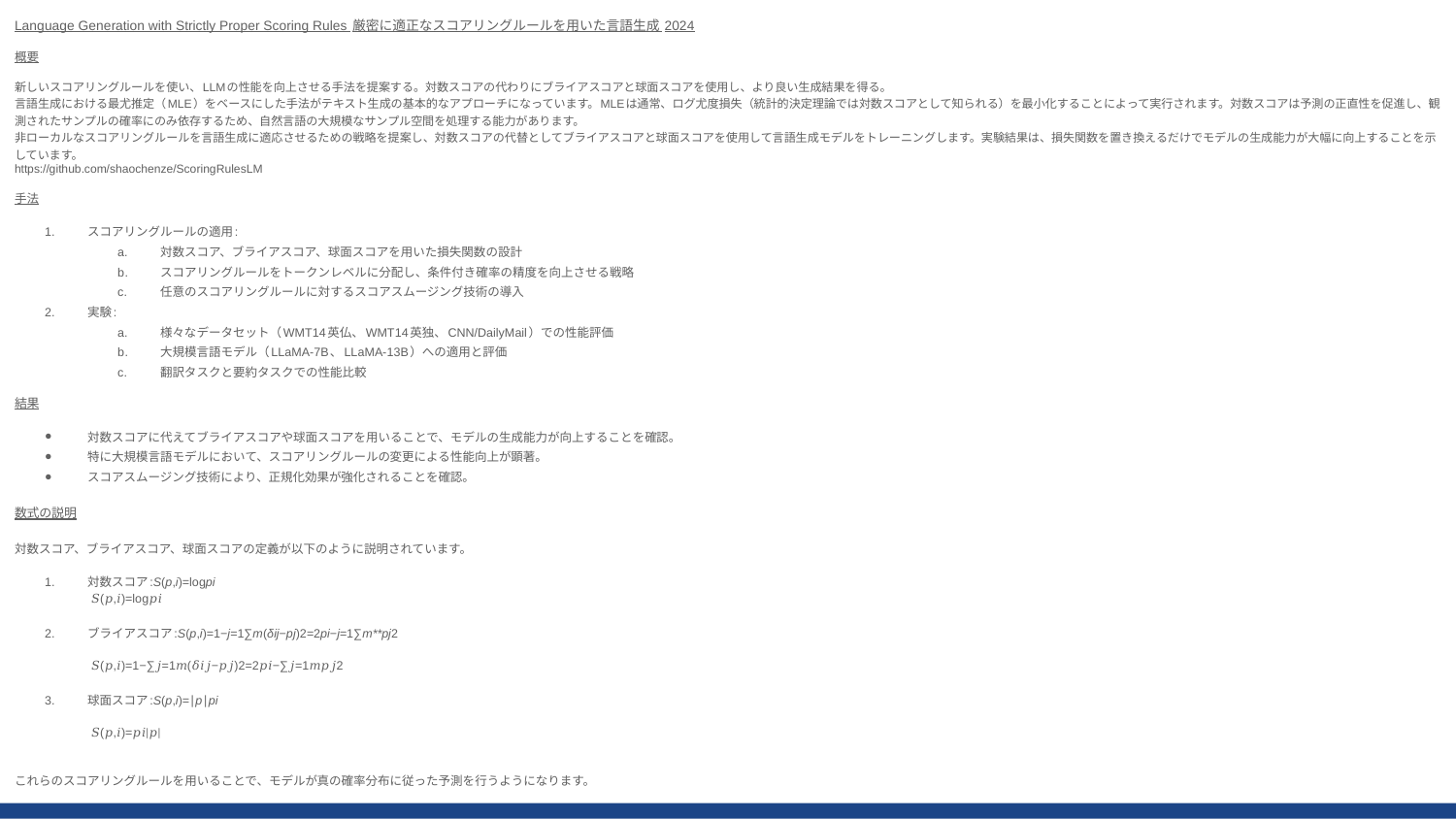

Language Generation with Strictly Proper Scoring Rules 厳密に適正なスコアリングルールを用いた言語生成 2024
概要
新しいスコアリングルールを使い、LLMの性能を向上させる手法を提案する。対数スコアの代わりにブライアスコアと球面スコアを使用し、より良い生成結果を得る。
言語生成における最尤推定（MLE）をベースにした手法がテキスト生成の基本的なアプローチになっています。MLEは通常、ログ尤度損失（統計的決定理論では対数スコアとして知られる）を最小化することによって実行されます。対数スコアは予測の正直性を促進し、観測されたサンプルの確率にのみ依存するため、自然言語の大規模なサンプル空間を処理する能力があります。
非ローカルなスコアリングルールを言語生成に適応させるための戦略を提案し、対数スコアの代替としてブライアスコアと球面スコアを使用して言語生成モデルをトレーニングします。実験結果は、損失関数を置き換えるだけでモデルの生成能力が大幅に向上することを示しています。
https://github.com/shaochenze/ScoringRulesLM
手法
スコアリングルールの適用:
対数スコア、ブライアスコア、球面スコアを用いた損失関数の設計
スコアリングルールをトークンレベルに分配し、条件付き確率の精度を向上させる戦略
任意のスコアリングルールに対するスコアスムージング技術の導入
実験:
様々なデータセット（WMT14英仏、WMT14英独、CNN/DailyMail）での性能評価
大規模言語モデル（LLaMA-7B、LLaMA-13B）への適用と評価
翻訳タスクと要約タスクでの性能比較
結果
対数スコアに代えてブライアスコアや球面スコアを用いることで、モデルの生成能力が向上することを確認。
特に大規模言語モデルにおいて、スコアリングルールの変更による性能向上が顕著。
スコアスムージング技術により、正規化効果が強化されることを確認。
数式の説明
対数スコア、ブライアスコア、球面スコアの定義が以下のように説明されています。
対数スコア:S(p,i)=logpi
 𝑆(𝑝,𝑖)=log⁡𝑝𝑖
ブライアスコア:S(p,i)=1−j=1∑m(δij−pj)2=2pi−j=1∑m**pj2
 𝑆(𝑝,𝑖)=1−∑𝑗=1𝑚(𝛿𝑖𝑗−𝑝𝑗)2=2𝑝𝑖−∑𝑗=1𝑚𝑝𝑗2
球面スコア:S(p,i)=∣p∣pi
 𝑆(𝑝,𝑖)=𝑝𝑖∣𝑝∣
これらのスコアリングルールを用いることで、モデルが真の確率分布に従った予測を行うようになります。